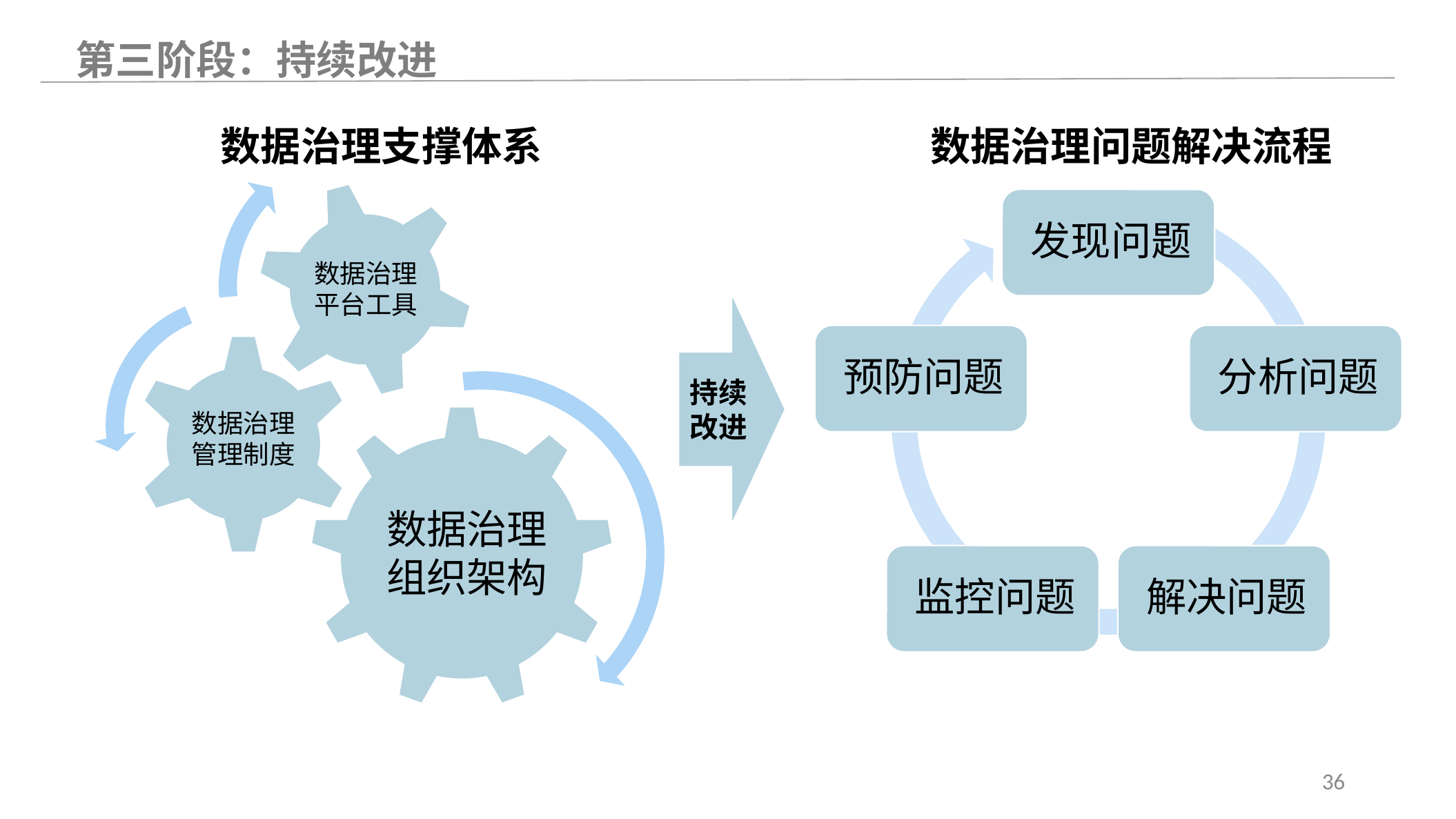

第三阶段：持续改进
数据治理支撑体系
数据治理问题解决流程

发现问题
分析问题
解决问题
监控问题
预防问题
数据治理平台工具
持续改进
数据治理管理制度
数据治理
组织架构
36